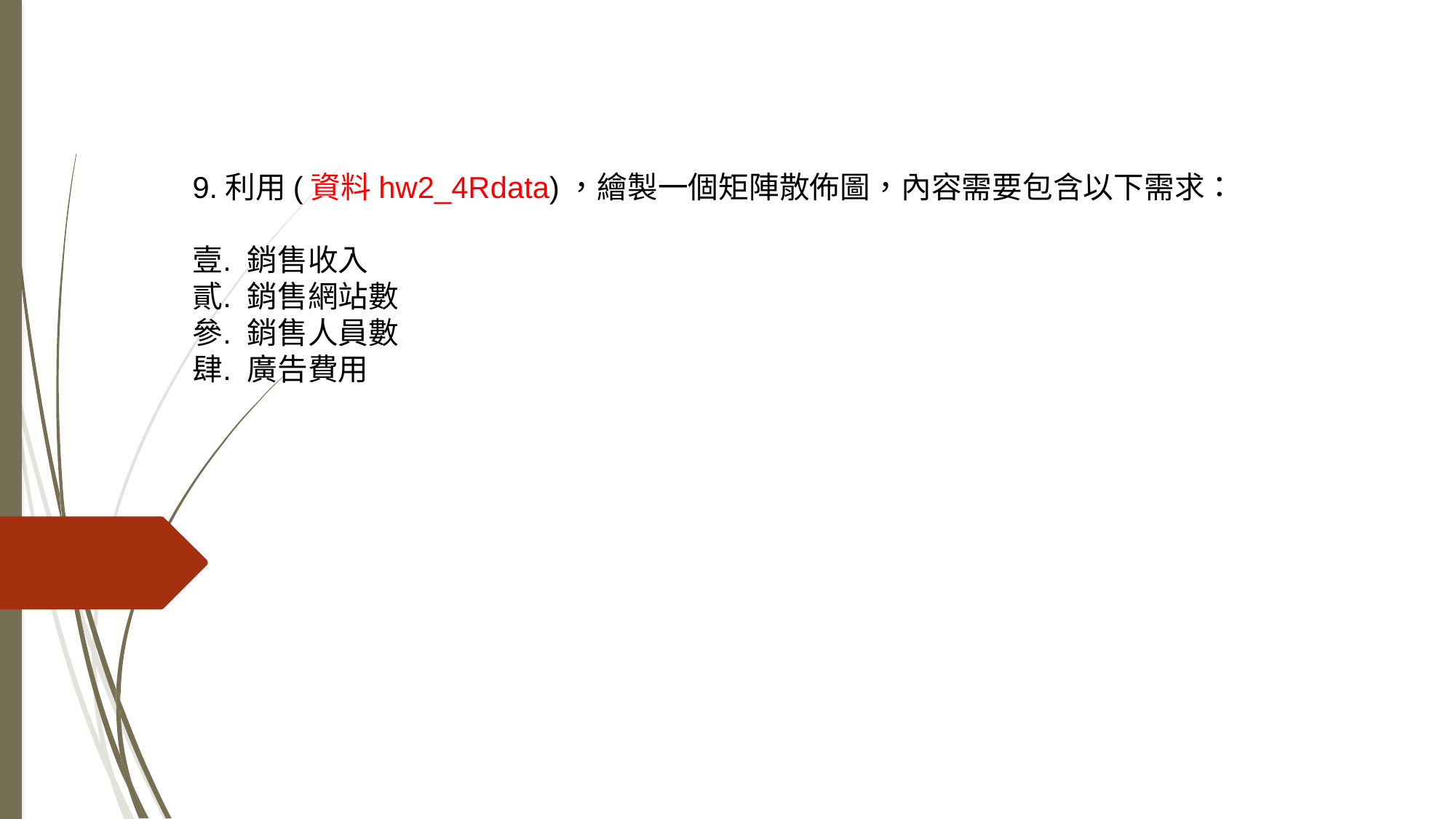

#
9.利用(資料hw2_4Rdata)，繪製一個矩陣散佈圖，內容需要包含以下需求：

銷售收入
銷售網站數
銷售人員數
廣告費用